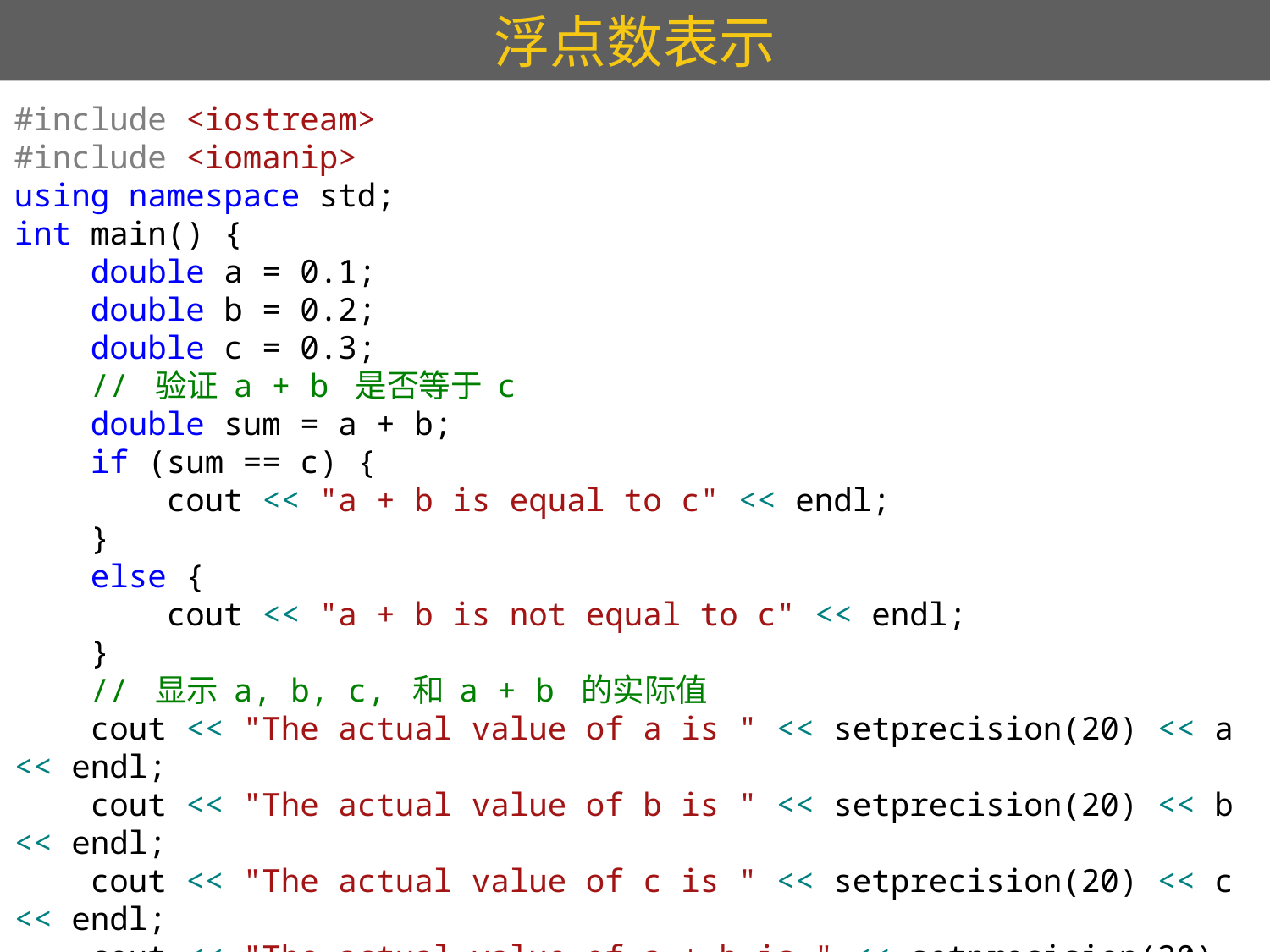

# 浮点数表示
#include <iostream>
#include <iomanip>
using namespace std;
int main() {
    double a = 0.1;
    double b = 0.2;
    double c = 0.3;
    // 验证 a + b 是否等于 c
    double sum = a + b;
    if (sum == c) {
        cout << "a + b is equal to c" << endl;
    }
    else {
        cout << "a + b is not equal to c" << endl;
    }
    // 显示 a, b, c, 和 a + b 的实际值
    cout << "The actual value of a is " << setprecision(20) << a << endl;
    cout << "The actual value of b is " << setprecision(20) << b << endl;
    cout << "The actual value of c is " << setprecision(20) << c << endl;
    cout << "The actual value of a + b is " << setprecision(20) << sum << endl;
    return 0;
}
9